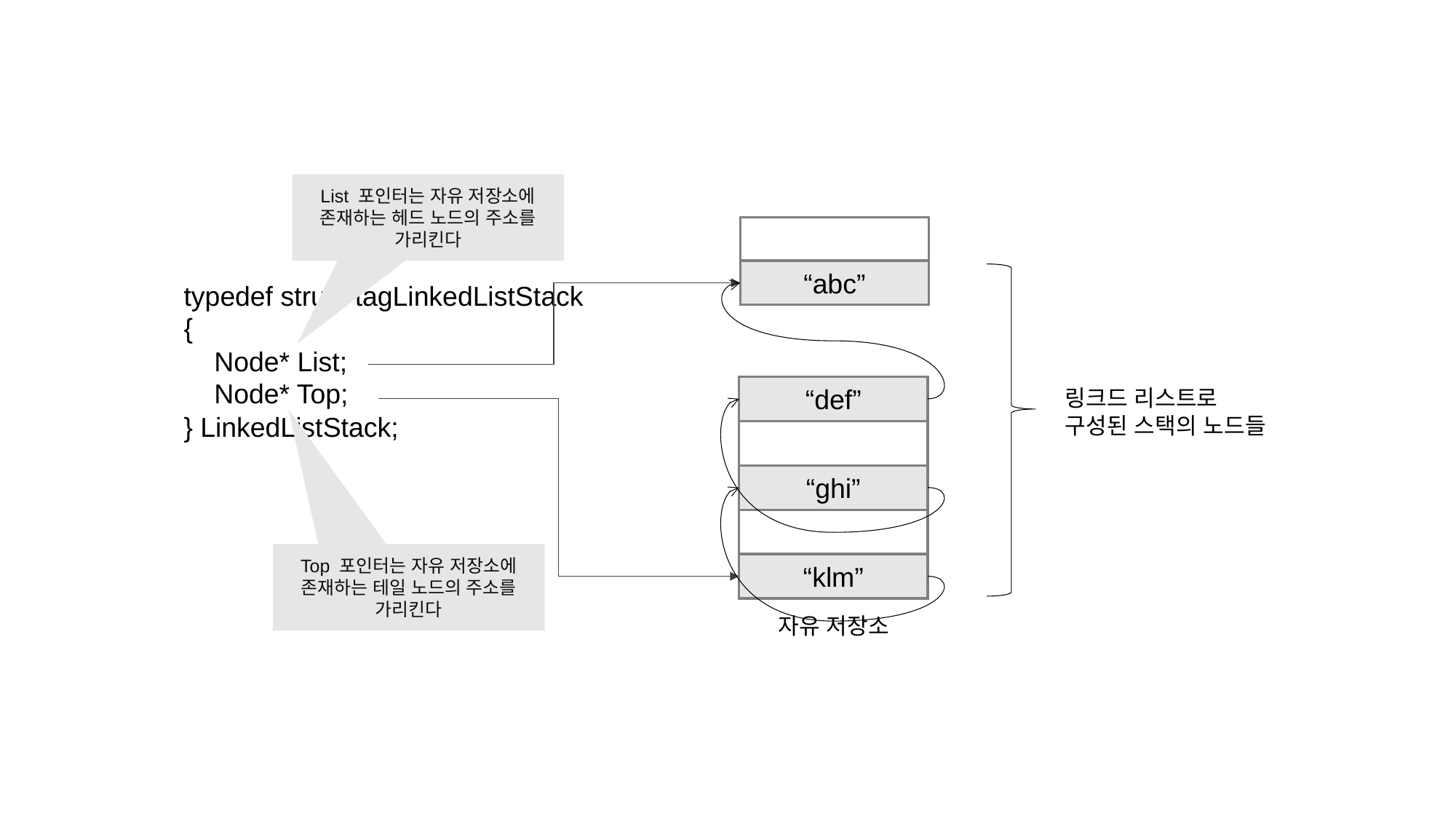

List 포인터는 자유 저장소에
존재하는 헤드 노드의 주소를
가리킨다

“abc”

typedef struct tagLinkedListStack
{
    Node* List;
    Node* Top;
} LinkedListStack;

“def”
링크드 리스트로
구성된 스택의 노드들

“ghi”

Top 포인터는 자유 저장소에
존재하는 테일 노드의 주소를
가리킨다
“klm”

자유 저장소